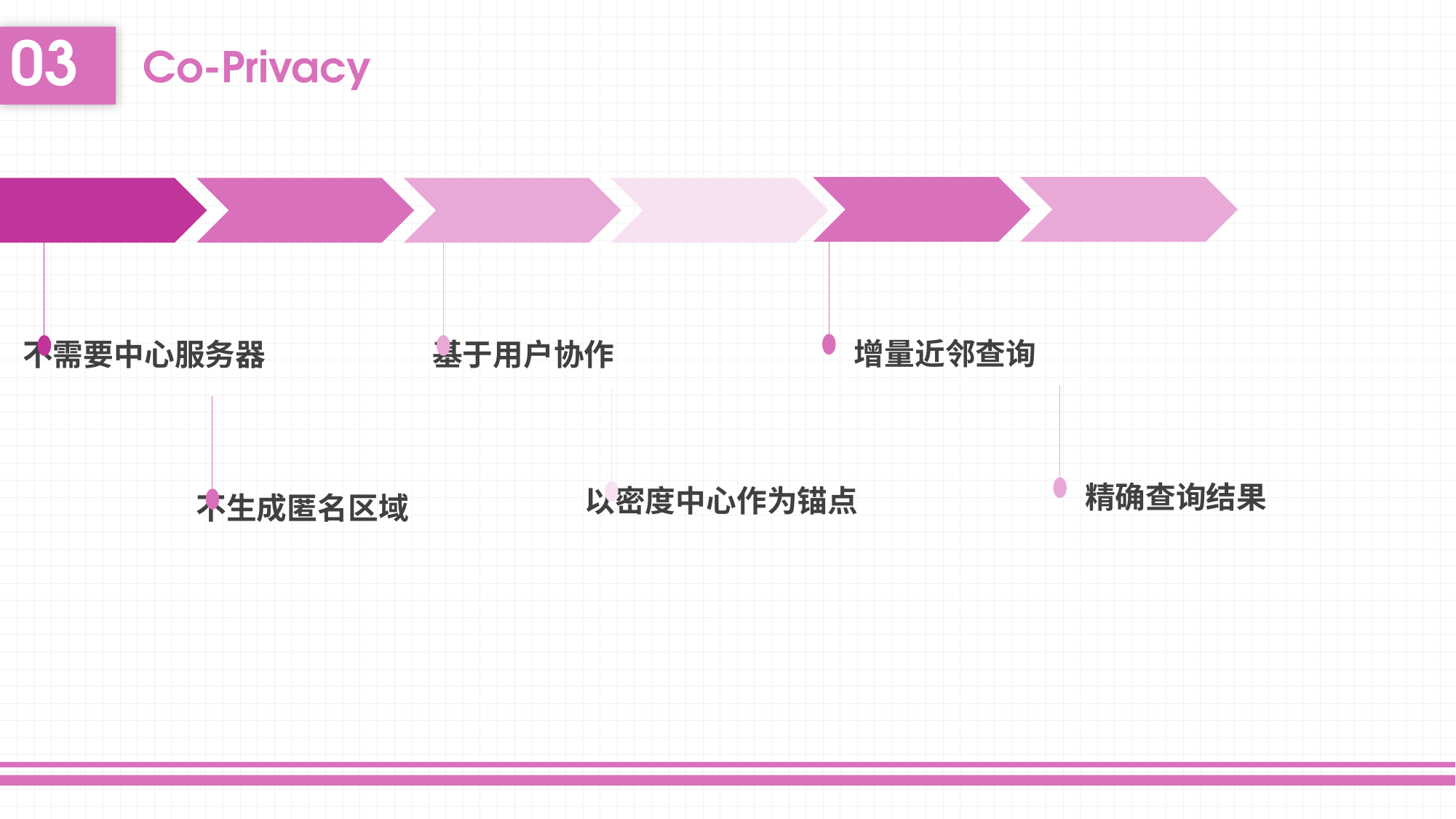

03
Co-Privacy

不需要中心服务器
基于用户协作

以密度中心作为锚点
不生成匿名区域

增量近邻查询

精确查询结果